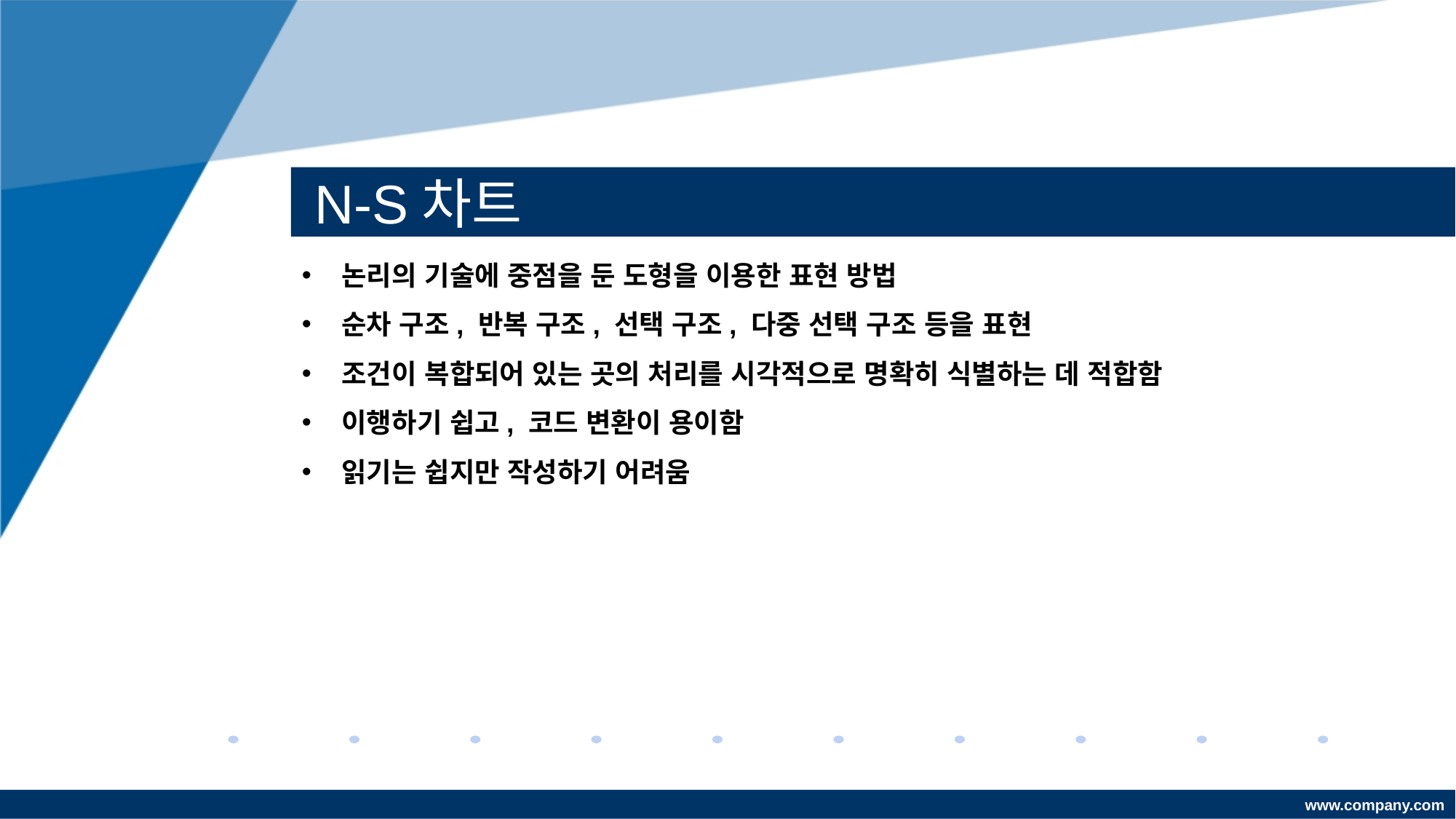

# N-S차트
 논리의 기술에 중점을 둔 도형을 이용한 표현 방법
 순차 구조, 반복 구조, 선택 구조, 다중 선택 구조 등을 표현
 조건이 복합되어 있는 곳의 처리를 시각적으로 명확히 식별하는 데 적합함
 이행하기 쉽고, 코드 변환이 용이함
 읽기는 쉽지만 작성하기 어려움